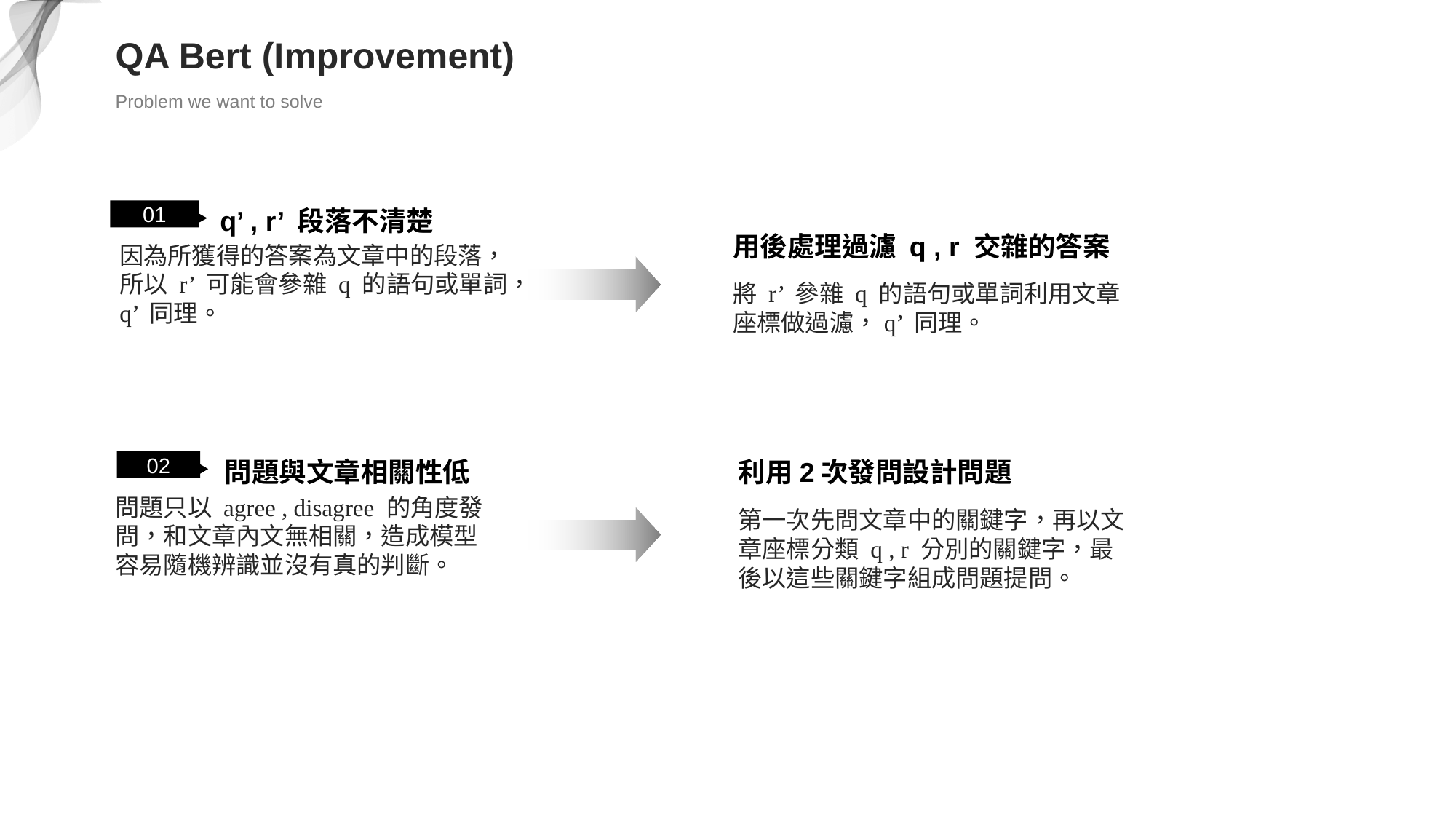

QA Bert (Improvement)

Problem we want to solve
q’ , r’ 段落不清楚
01

因為所獲得的答案為文章中的段落，所以 r’ 可能會參雜 q 的語句或單詞，q’ 同理。
用後處理過濾 q , r 交雜的答案
將 r’ 參雜 q 的語句或單詞利用文章座標做過濾，q’ 同理。

問題與文章相關性低
02

問題只以 agree , disagree 的角度發問，和文章內文無相關，造成模型容易隨機辨識並沒有真的判斷。
利用2次發問設計問題
第一次先問文章中的關鍵字，再以文章座標分類 q , r 分別的關鍵字，最後以這些關鍵字組成問題提問。